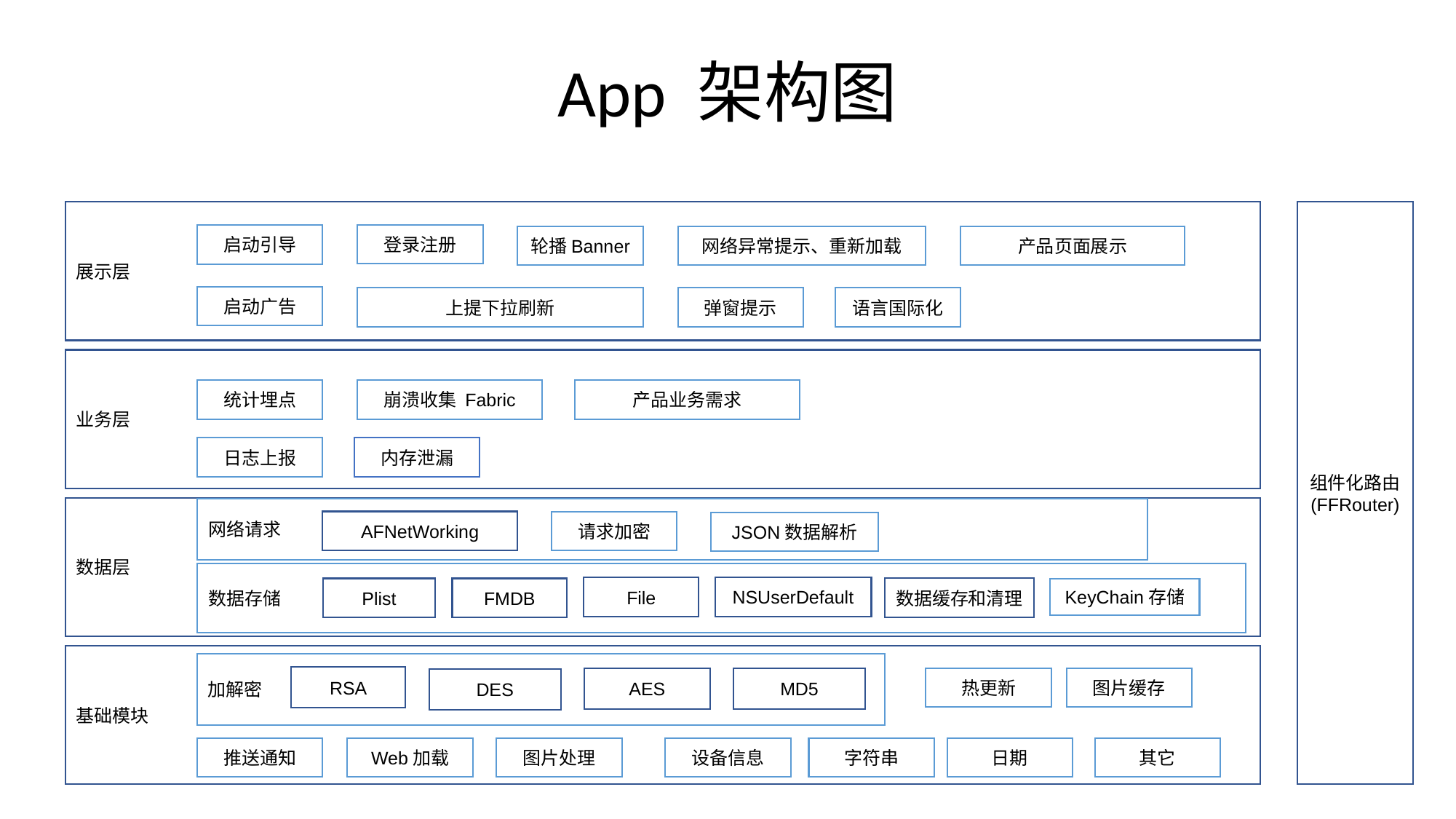

# App 架构图
展示层
组件化路由
(FFRouter)
登录注册
启动引导
产品页面展示
轮播Banner
网络异常提示、重新加载
启动广告
上提下拉刷新
弹窗提示
语言国际化
业务层
统计埋点
崩溃收集 Fabric
产品业务需求
内存泄漏
日志上报
数据层
网络请求
AFNetWorking
请求加密
JSON数据解析
数据存储
NSUserDefault
File
数据缓存和清理
FMDB
Plist
KeyChain存储
基础模块
加解密
RSA
图片缓存
热更新
AES
MD5
DES
图片处理
其它
日期
字符串
推送通知
Web加载
设备信息